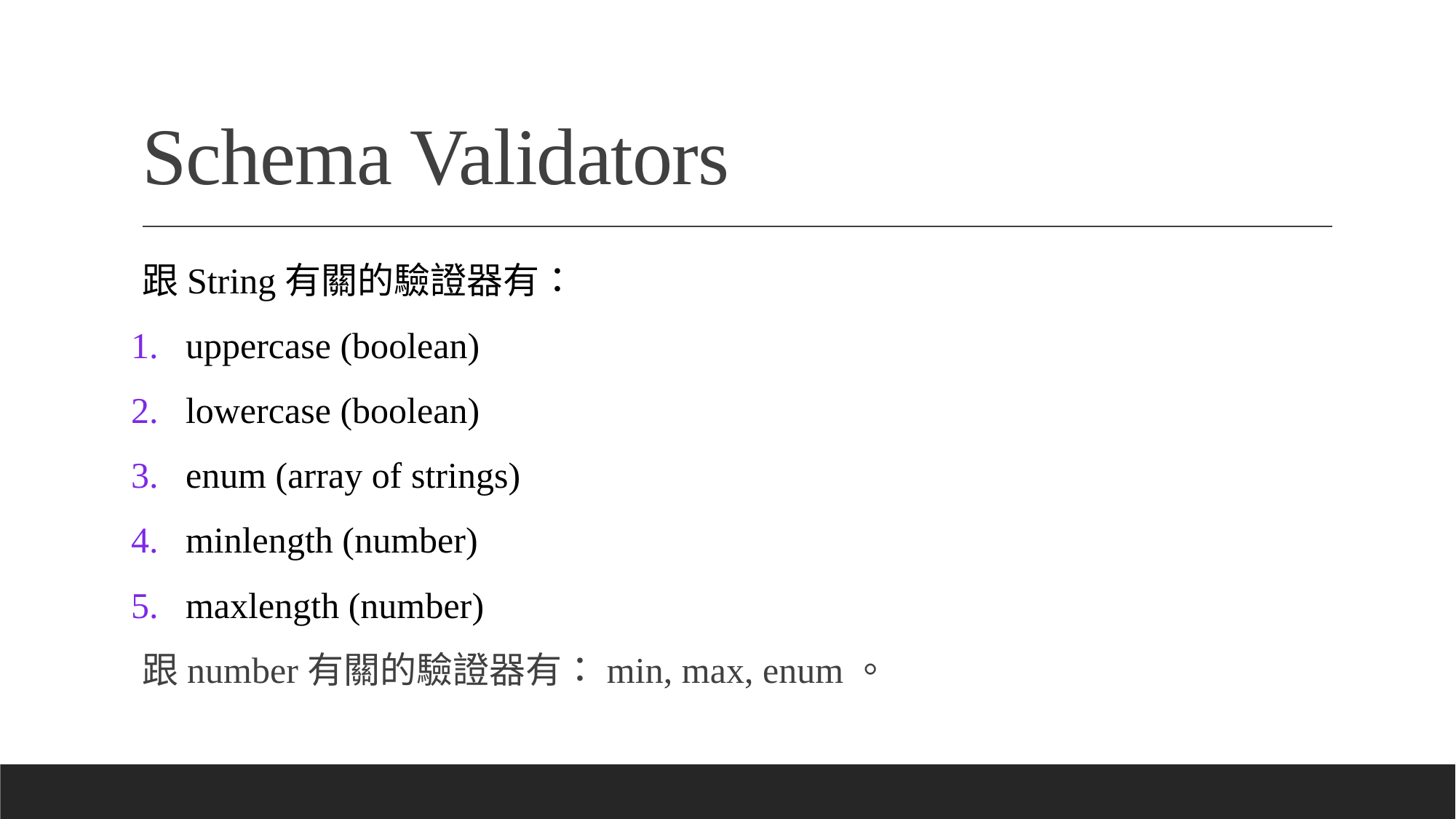

# Schema Validators
跟String有關的驗證器有：
uppercase (boolean)
lowercase (boolean)
enum (array of strings)
minlength (number)
maxlength (number)
跟number有關的驗證器有：min, max, enum。